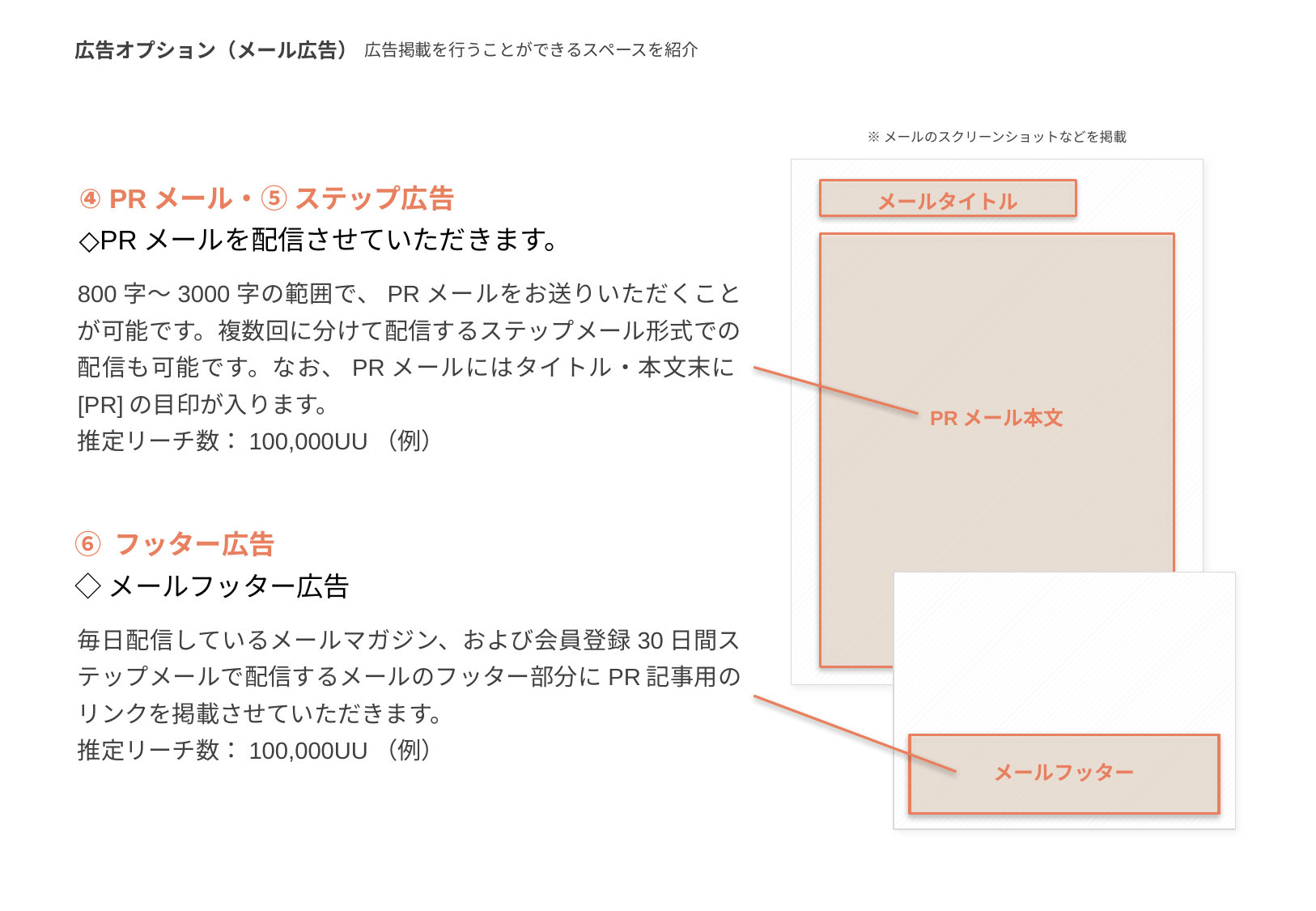

広告オプション（メール広告）
広告掲載を行うことができるスペースを紹介
※メールのスクリーンショットなどを掲載

④ PRメール・⑤ ステップ広告
◇PRメールを配信させていただきます。
メールタイトル

800字〜3000字の範囲で、PRメールをお送りいただくことが可能です。複数回に分けて配信するステップメール形式での配信も可能です。なお、PRメールにはタイトル・本文末に[PR]の目印が入ります。
推定リーチ数：100,000UU（例）
PRメール本文
⑥ フッター広告
◇メールフッター広告

毎日配信しているメールマガジン、および会員登録30日間ステップメールで配信するメールのフッター部分にPR記事用のリンクを掲載させていただきます。
推定リーチ数：100,000UU（例）

メールフッター